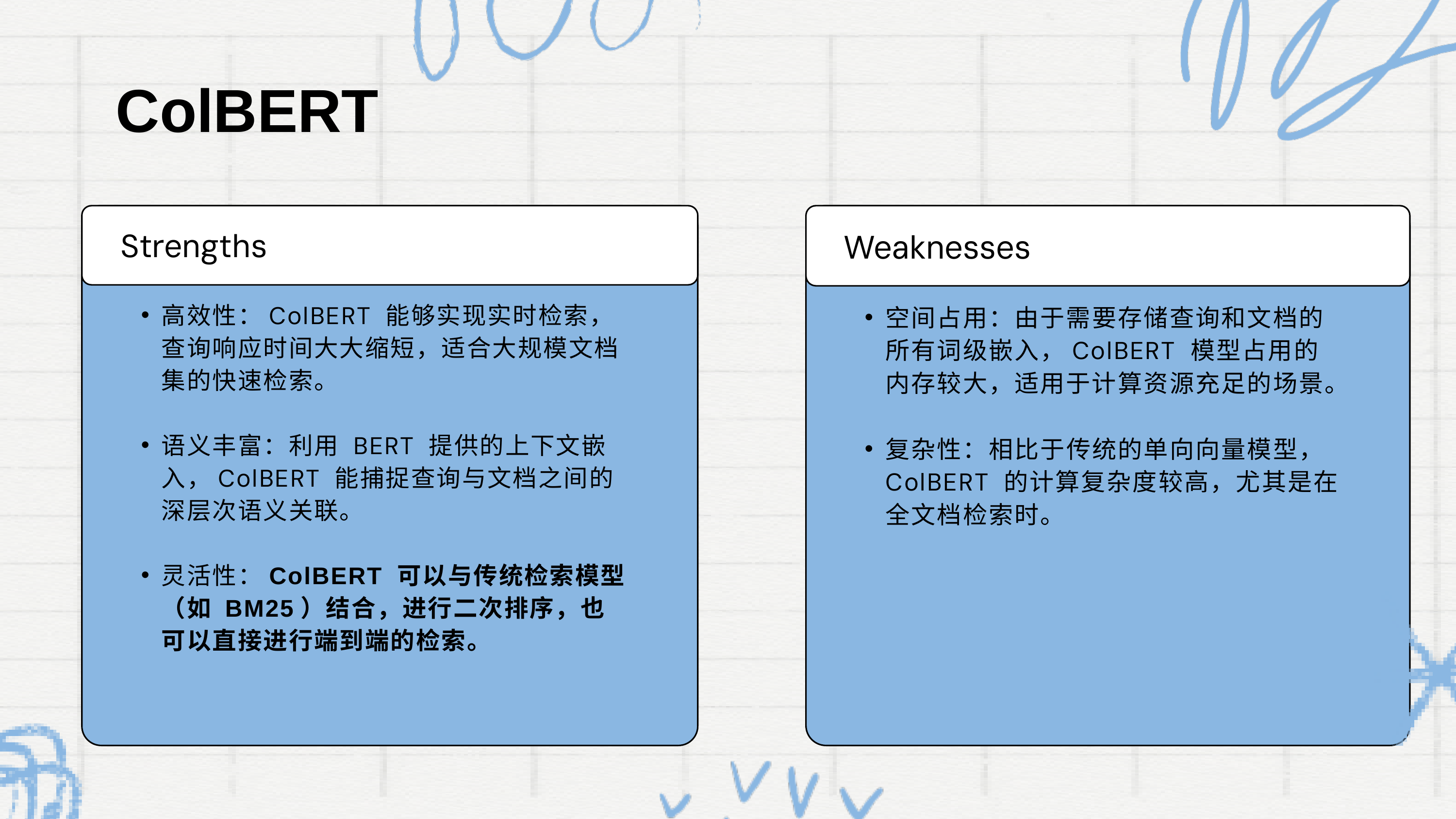

ColBERT

Strengths
Weaknesses
高效性：ColBERT 能够实现实时检索，查询响应时间大大缩短，适合大规模文档集的快速检索。

语义丰富：利用 BERT 提供的上下文嵌入，ColBERT 能捕捉查询与文档之间的深层次语义关联。

灵活性：ColBERT 可以与传统检索模型（如 BM25）结合，进行二次排序，也可以直接进行端到端的检索。

空间占用：由于需要存储查询和文档的所有词级嵌入，ColBERT 模型占用的内存较大，适用于计算资源充足的场景。

复杂性：相比于传统的单向向量模型，ColBERT 的计算复杂度较高，尤其是在全文档检索时。